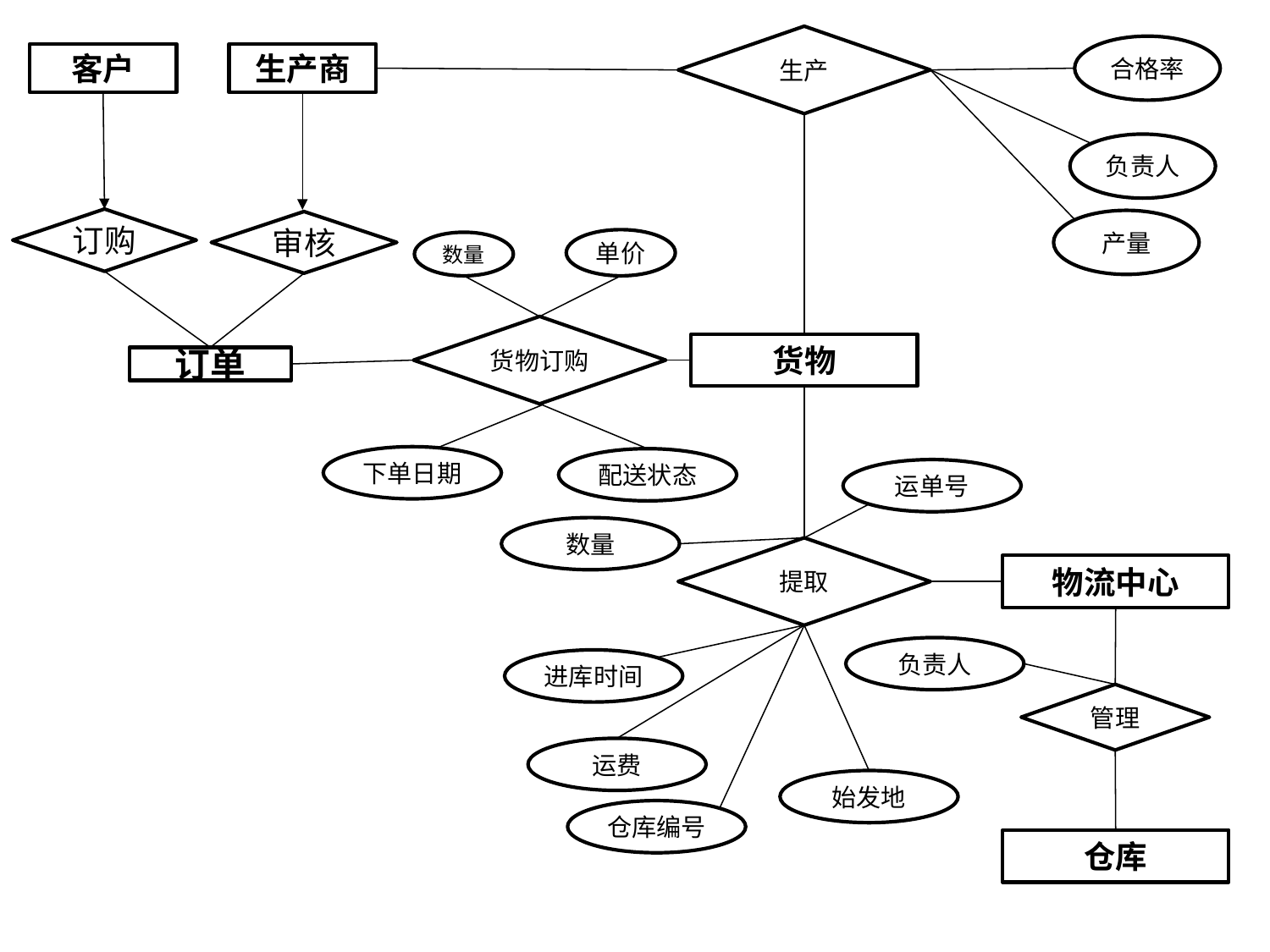

生产
合格率
客户
生产商
负责人
订购
产量
审核
单价
数量
货物订购
货物
订单
下单日期
配送状态
运单号
数量
提取
物流中心
负责人
进库时间
管理
运费
始发地
仓库编号
仓库